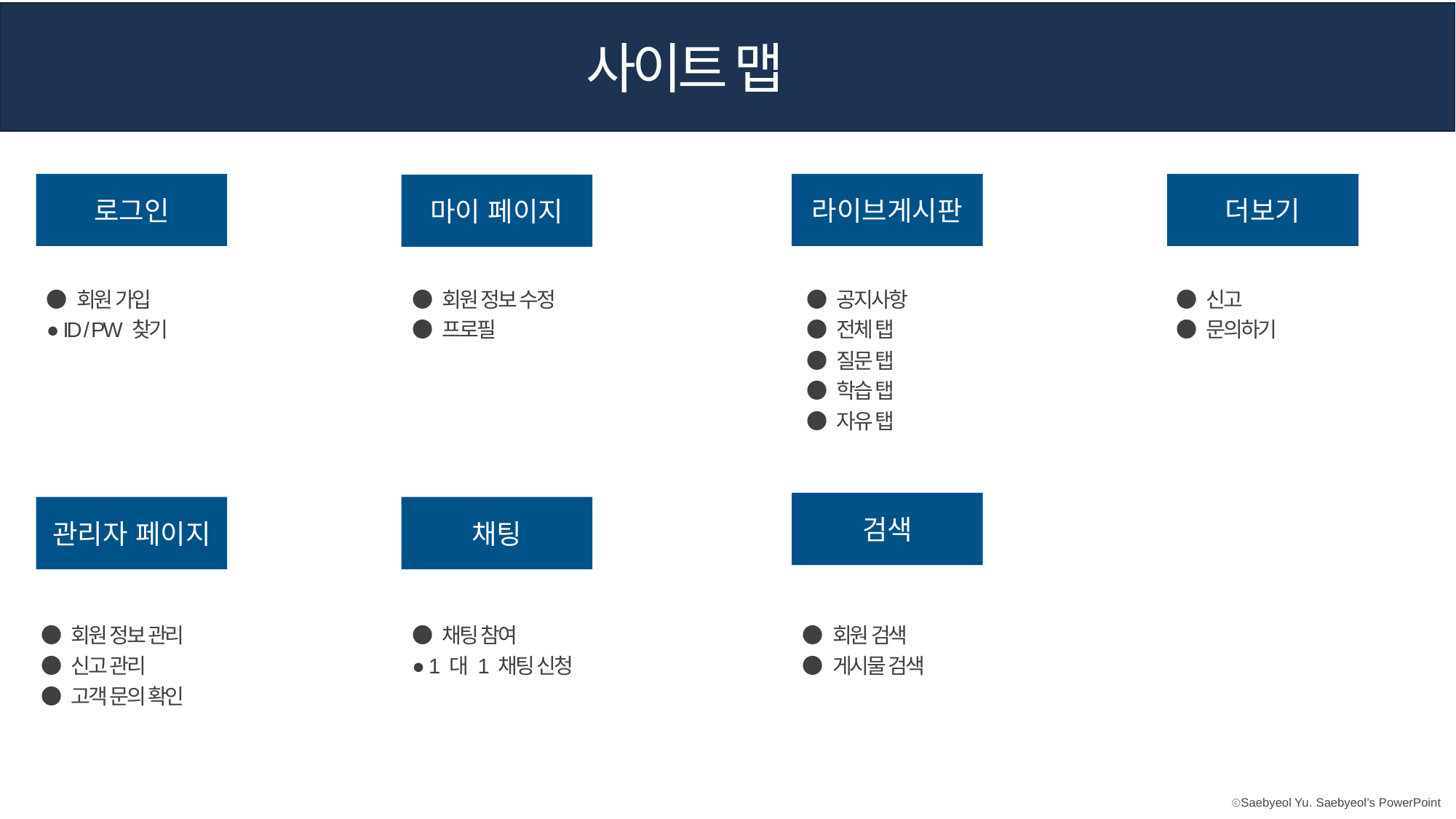

사이트 맵
로그인
라이브게시판
더보기
마이 페이지

● 회원 가입
● ID / PW 찾기
● 회원 정보 수정
● 프로필
● 공지사항
● 전체 탭
● 질문 탭
● 학습 탭
● 자유 탭
● 신고
● 문의하기
검색
관리자 페이지
채팅
● 회원 정보 관리
● 신고 관리
● 고객 문의 확인
● 채팅 참여
● 1 대 1 채팅 신청
● 회원 검색
● 게시물 검색